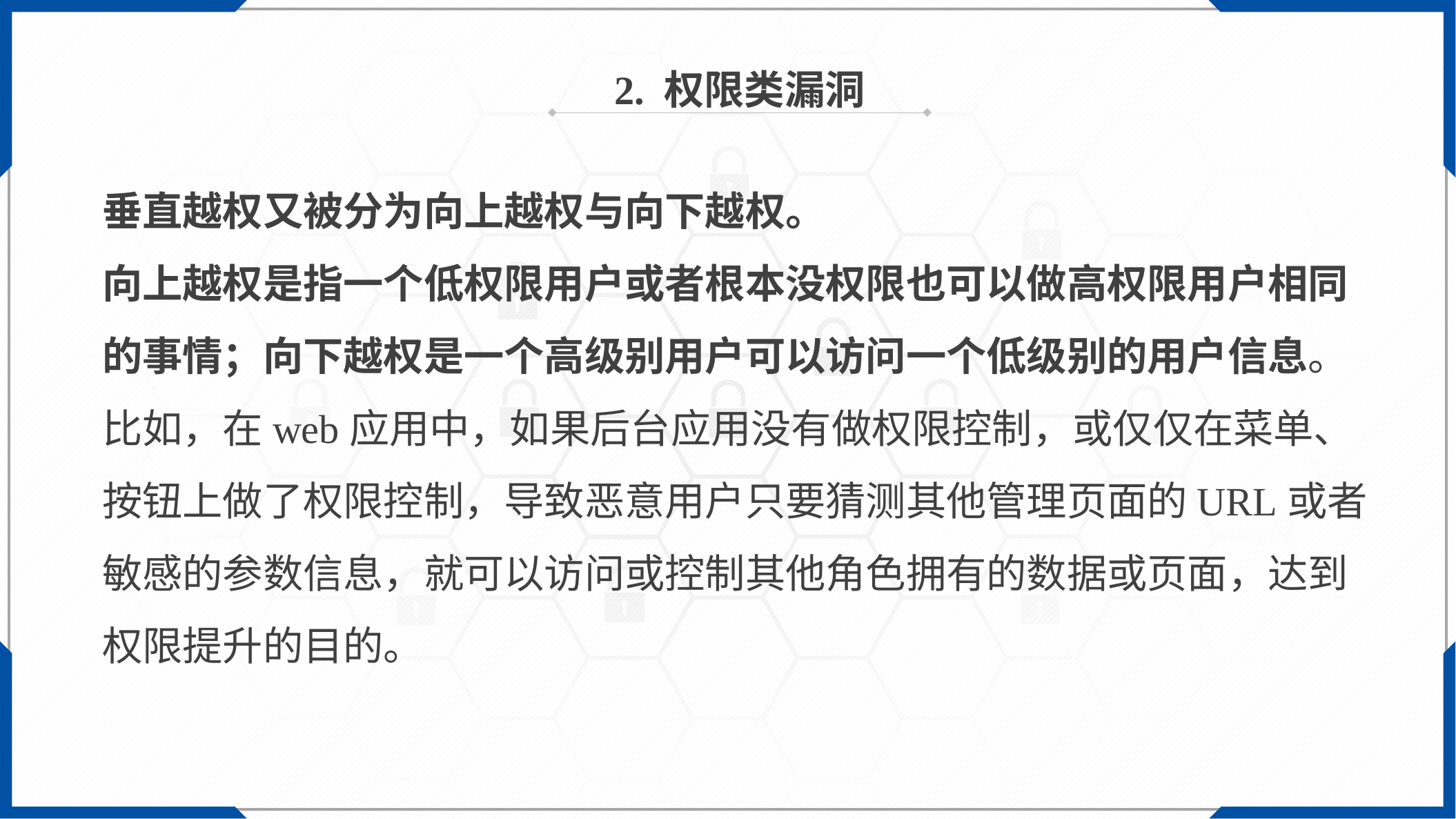

2. 权限类漏洞
垂直越权又被分为向上越权与向下越权。
向上越权是指一个低权限用户或者根本没权限也可以做高权限用户相同的事情；向下越权是一个高级别用户可以访问一个低级别的用户信息。比如，在web应用中，如果后台应用没有做权限控制，或仅仅在菜单、按钮上做了权限控制，导致恶意用户只要猜测其他管理页面的URL或者敏感的参数信息，就可以访问或控制其他角色拥有的数据或页面，达到权限提升的目的。